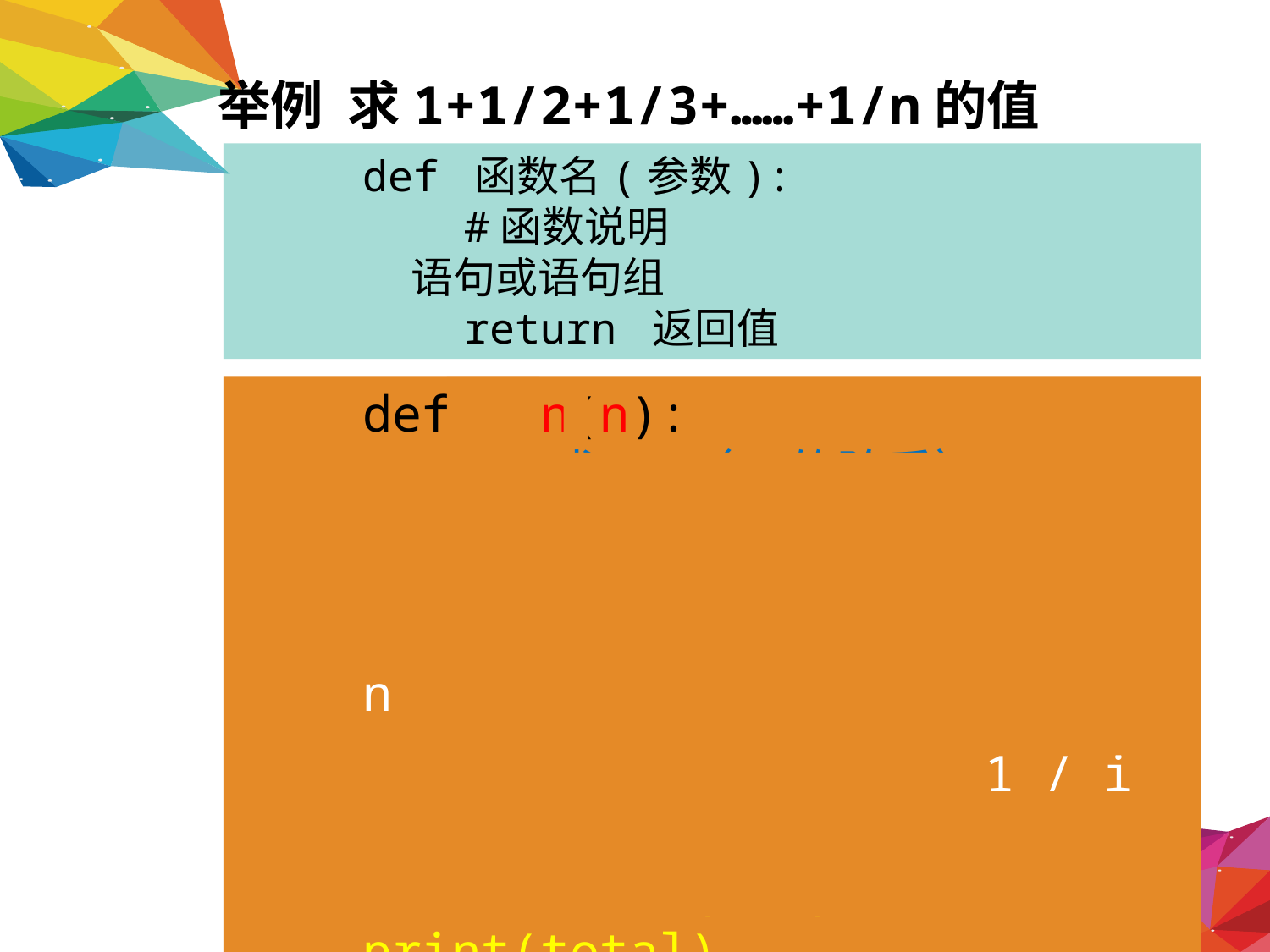

举例  求1+1/2+1/3+……+1/n的值
def 函数名(参数):
    #函数说明
    语句或语句组
    return 返回值
def fun(n):
    # 求n!（n的阶乘）
         s = 0
         for i in range(1, n + 1)
             s = s + 1 / i
    return s
total = fun(100)
print(total)